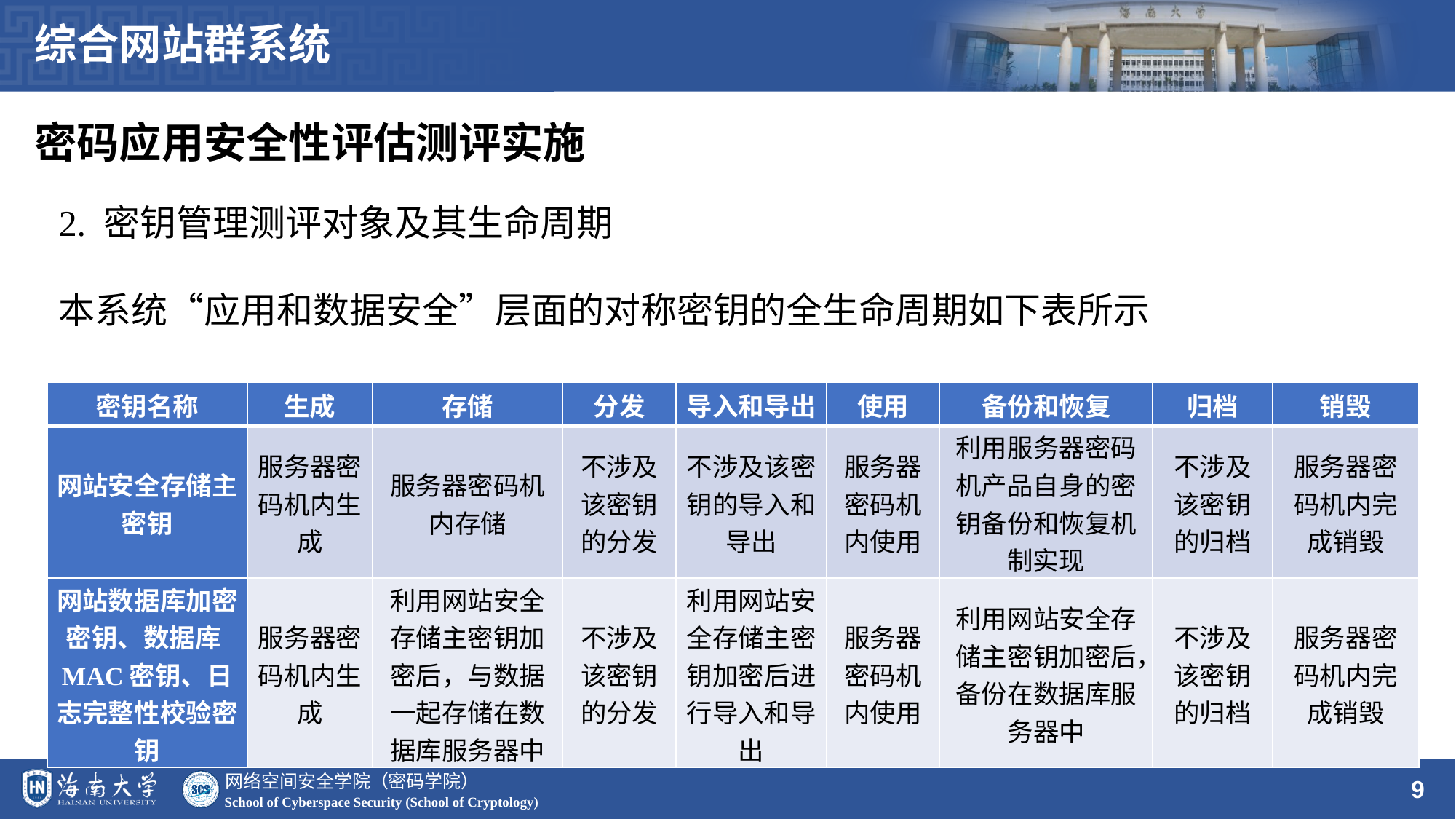

综合网站群系统
密码应用安全性评估测评实施
2. 密钥管理测评对象及其生命周期

本系统“应用和数据安全”层面的对称密钥的全生命周期如下表所示
| 密钥名称 | 生成 | 存储 | 分发 | 导入和导出 | 使用 | 备份和恢复 | 归档 | 销毁 |
| --- | --- | --- | --- | --- | --- | --- | --- | --- |
| 网站安全存储主密钥 | 服务器密码机内生成 | 服务器密码机内存储 | 不涉及该密钥的分发 | 不涉及该密钥的导入和导出 | 服务器密码机内使用 | 利用服务器密码机产品自身的密钥备份和恢复机制实现 | 不涉及该密钥的归档 | 服务器密码机内完成销毁 |
| 网站数据库加密密钥、数据库MAC密钥、日志完整性校验密钥 | 服务器密码机内生成 | 利用网站安全存储主密钥加密后，与数据一起存储在数据库服务器中 | 不涉及该密钥的分发 | 利用网站安全存储主密钥加密后进行导入和导出 | 服务器密码机内使用 | 利用网站安全存储主密钥加密后，备份在数据库服务器中 | 不涉及该密钥的归档 | 服务器密码机内完成销毁 |
9